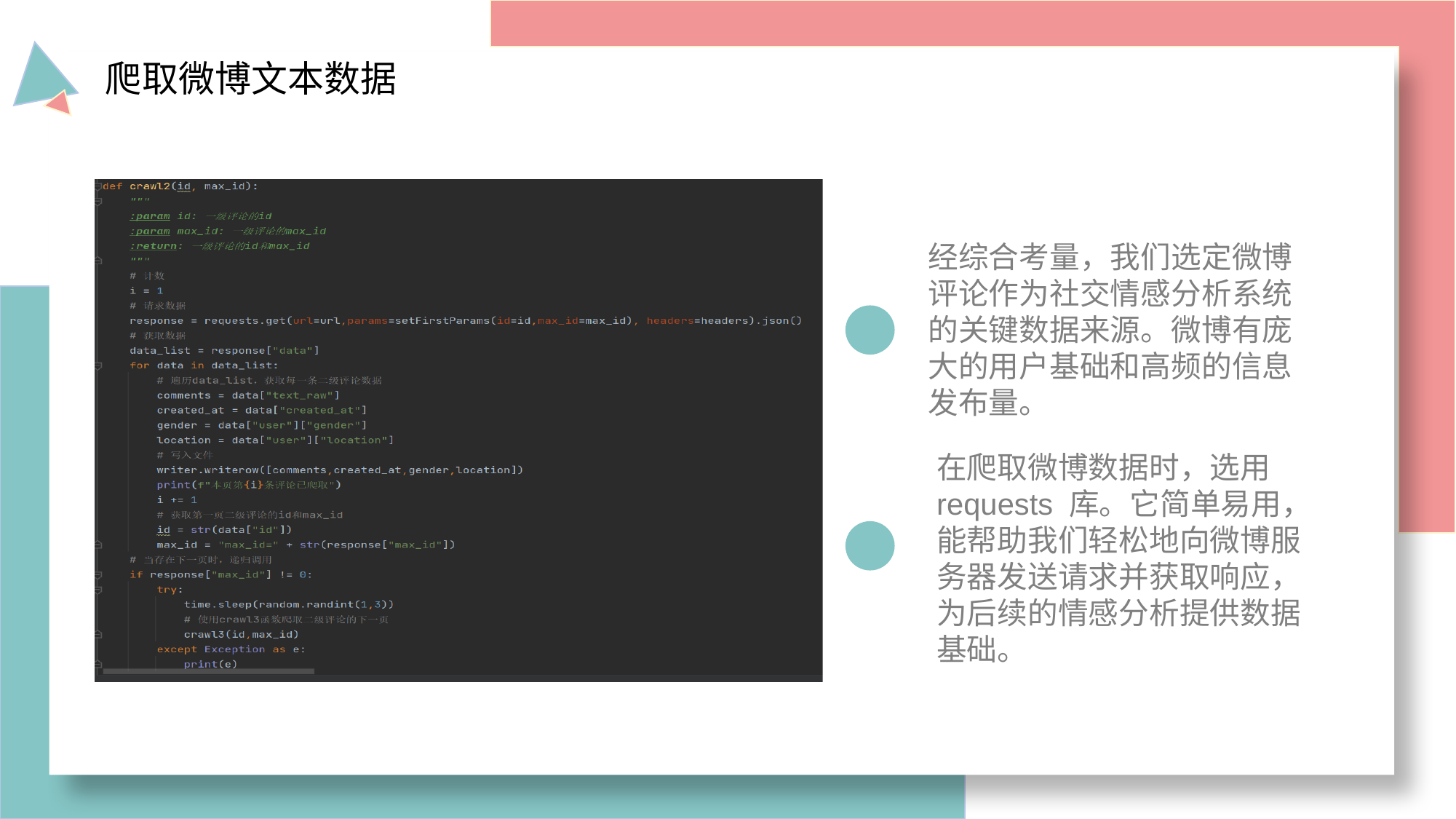

爬取微博文本数据

经综合考量，我们选定微博评论作为社交情感分析系统的关键数据来源。微博有庞大的用户基础和高频的信息发布量。

在爬取微博数据时，选用 requests 库。它简单易用，能帮助我们轻松地向微博服务器发送请求并获取响应，为后续的情感分析提供数据基础。